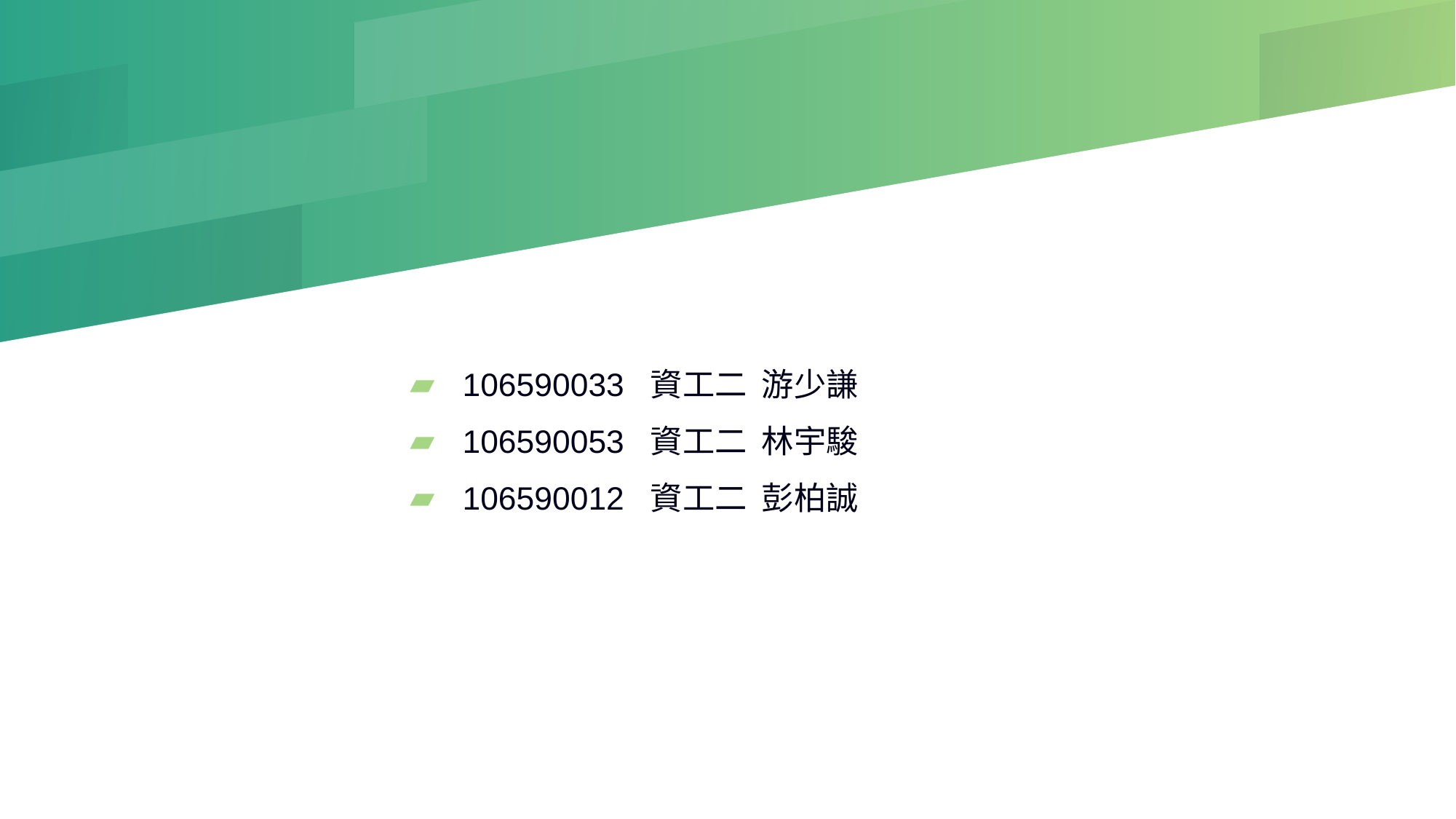

#
106590033  資工二  游少謙
106590053  資工二  林宇駿
106590012  資工二  彭柏誠